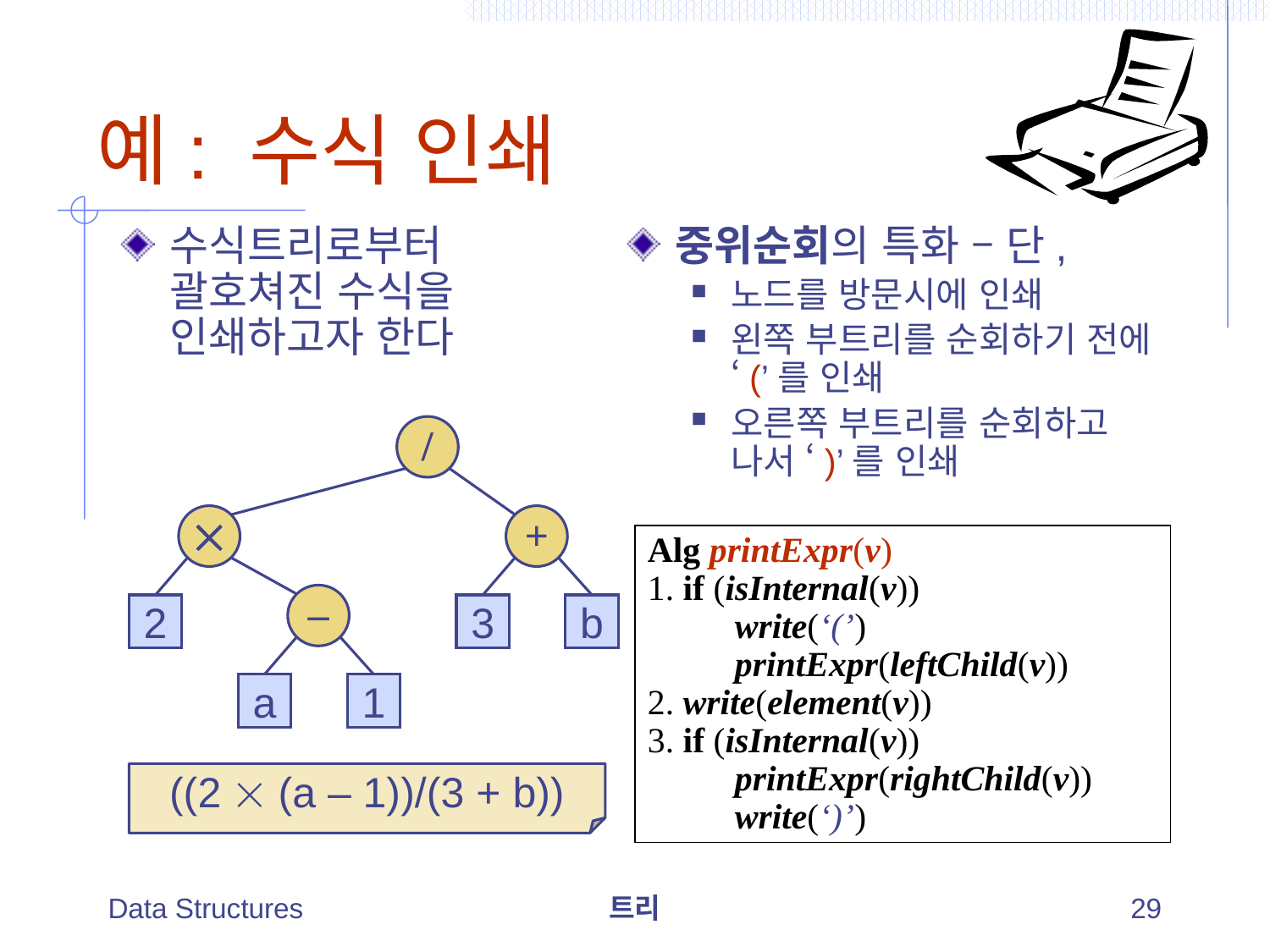

# 예: 수식 인쇄
수식트리로부터 괄호쳐진 수식을 인쇄하고자 한다
중위순회의 특화 – 단,
노드를 방문시에 인쇄
왼쪽 부트리를 순회하기 전에 ‘(’를 인쇄
오른쪽 부트리를 순회하고 나서 ‘)’를 인쇄
/
×
+
Alg printExpr(v)
1. if (isInternal(v))
		write(‘(’)
		printExpr(leftChild(v))
2. write(element(v))
3. if (isInternal(v))
		printExpr(rightChild(v))
		write(‘)’)
–
2
3
b
a
1
((2 × (a – 1))/(3 + b))
Data Structures
트리
29